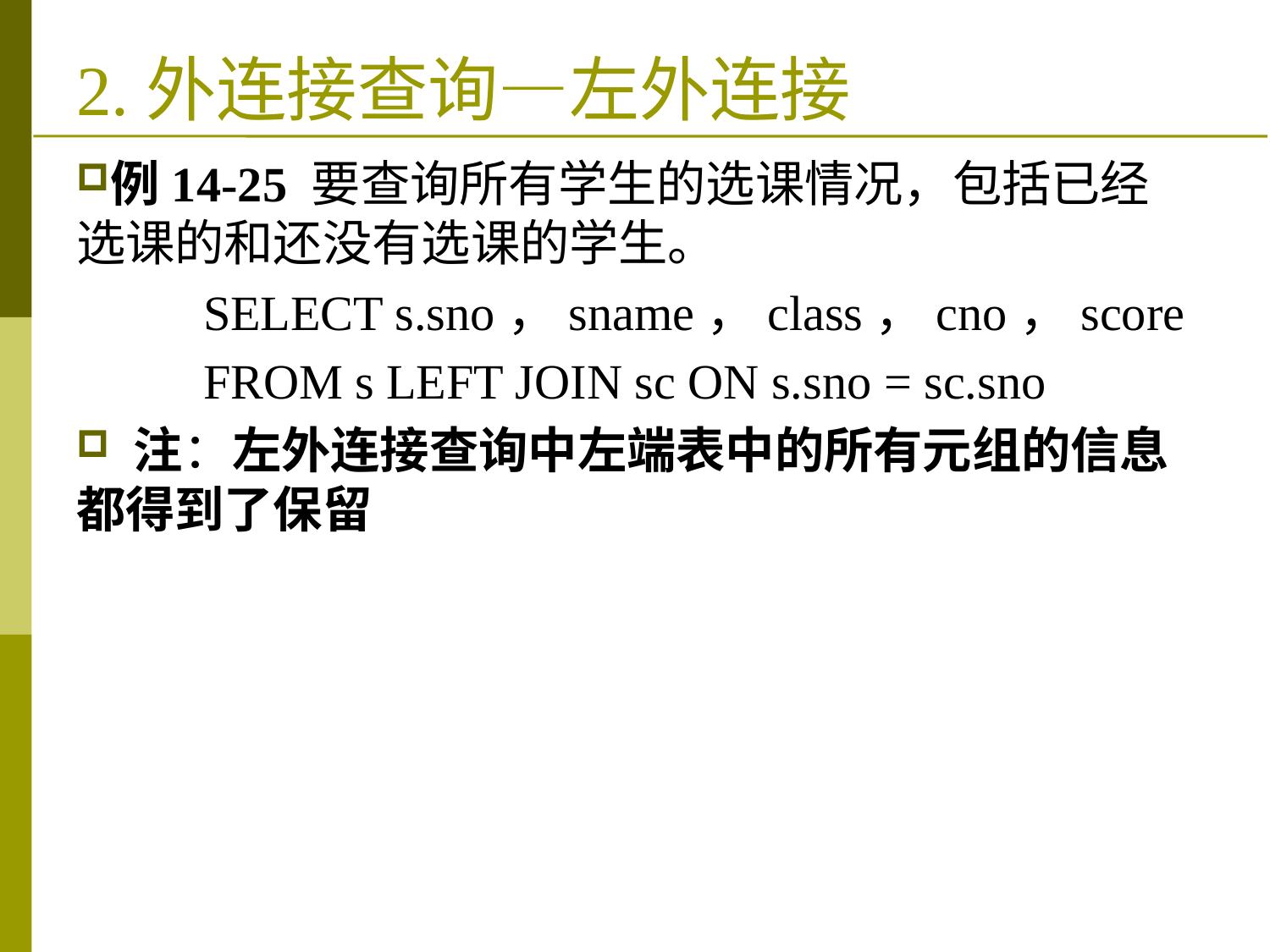

# 2.外连接查询—左外连接
例14-25 要查询所有学生的选课情况，包括已经选课的和还没有选课的学生。
	SELECT s.sno，sname，class，cno，score
　　	FROM s LEFT JOIN sc ON s.sno = sc.sno
 注：左外连接查询中左端表中的所有元组的信息都得到了保留